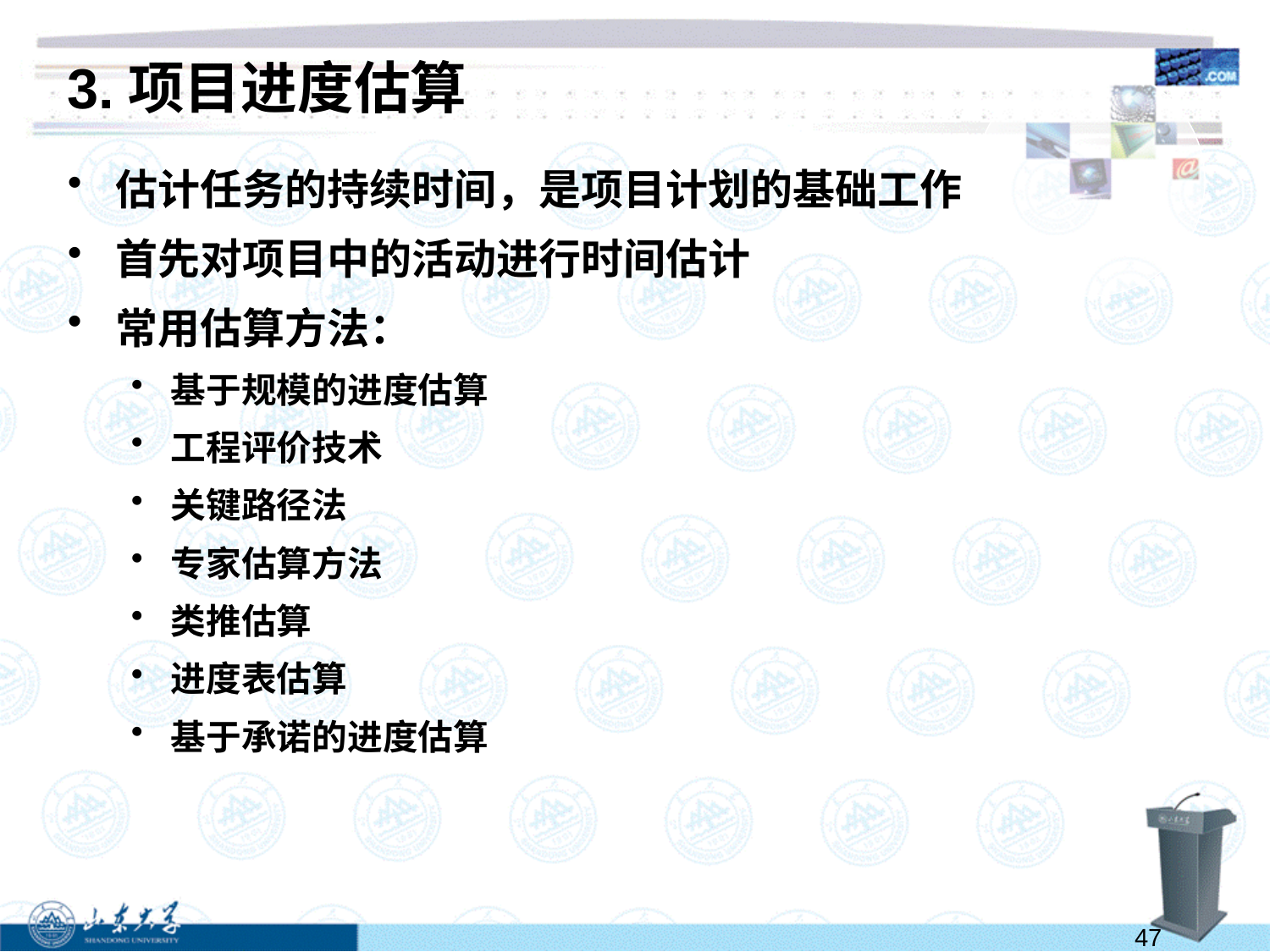

# 3.项目进度估算
估计任务的持续时间，是项目计划的基础工作
首先对项目中的活动进行时间估计
常用估算方法：
基于规模的进度估算
工程评价技术
关键路径法
专家估算方法
类推估算
进度表估算
基于承诺的进度估算
47